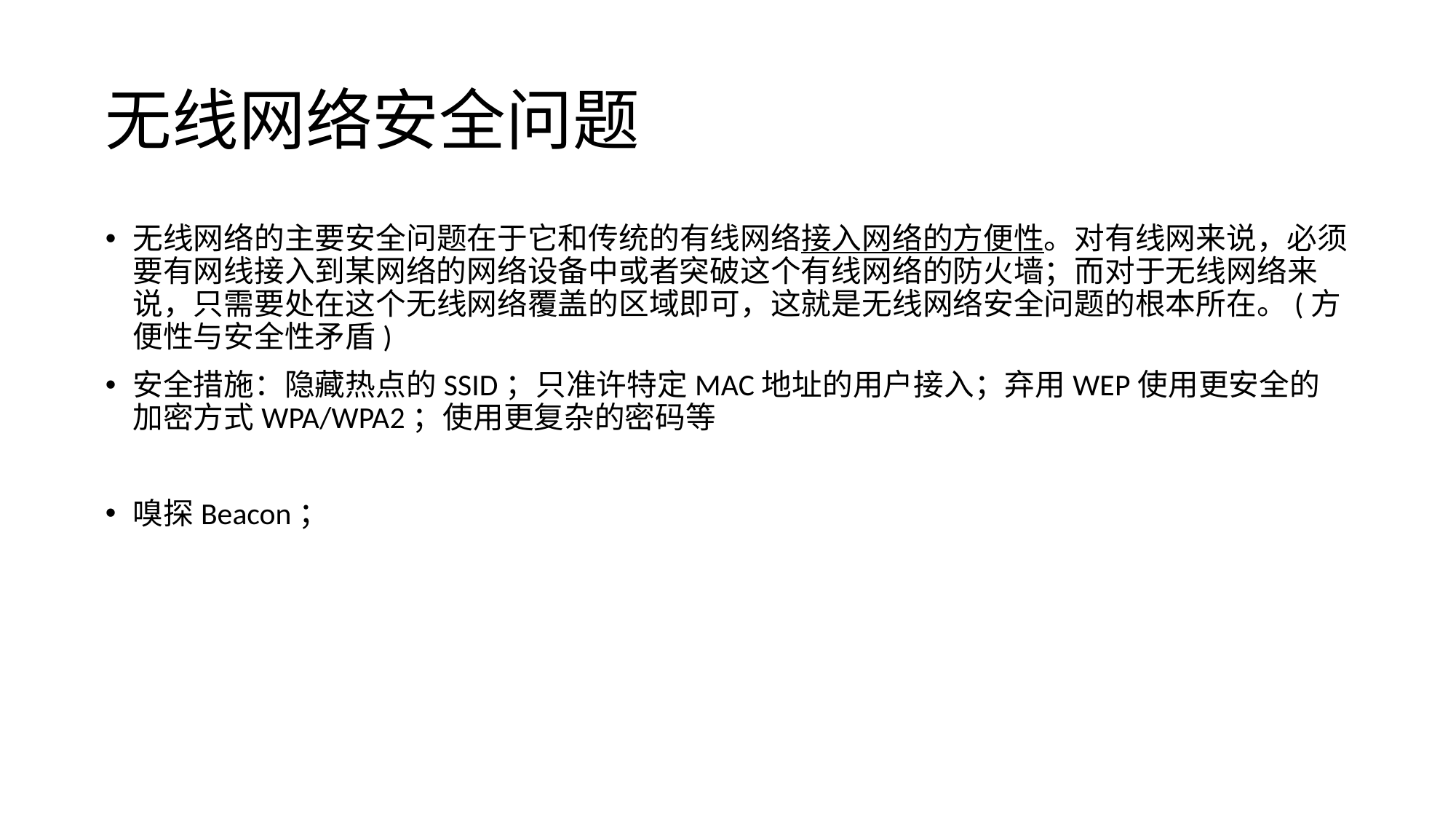

# 无线网络安全问题
无线网络的主要安全问题在于它和传统的有线网络接入网络的方便性。对有线网来说，必须要有网线接入到某网络的网络设备中或者突破这个有线网络的防火墙；而对于无线网络来说，只需要处在这个无线网络覆盖的区域即可，这就是无线网络安全问题的根本所在。(方便性与安全性矛盾)
安全措施：隐藏热点的SSID；只准许特定MAC地址的用户接入；弃用WEP使用更安全的加密方式WPA/WPA2；使用更复杂的密码等

嗅探Beacon；